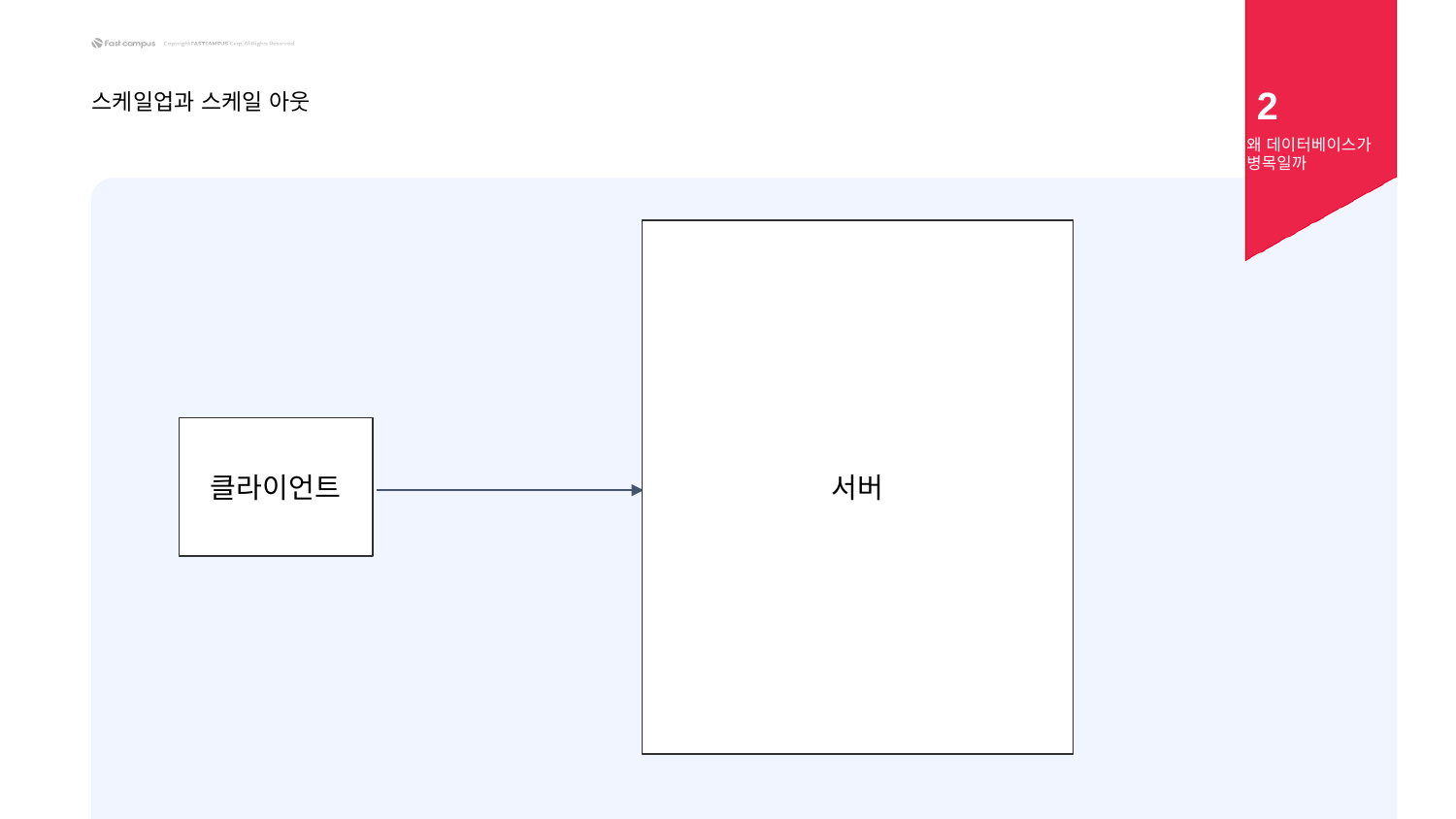

2
스케일업과 스케일 아웃
왜 데이터베이스가 병목일까
서버
서버
클라이언트
서버
서버